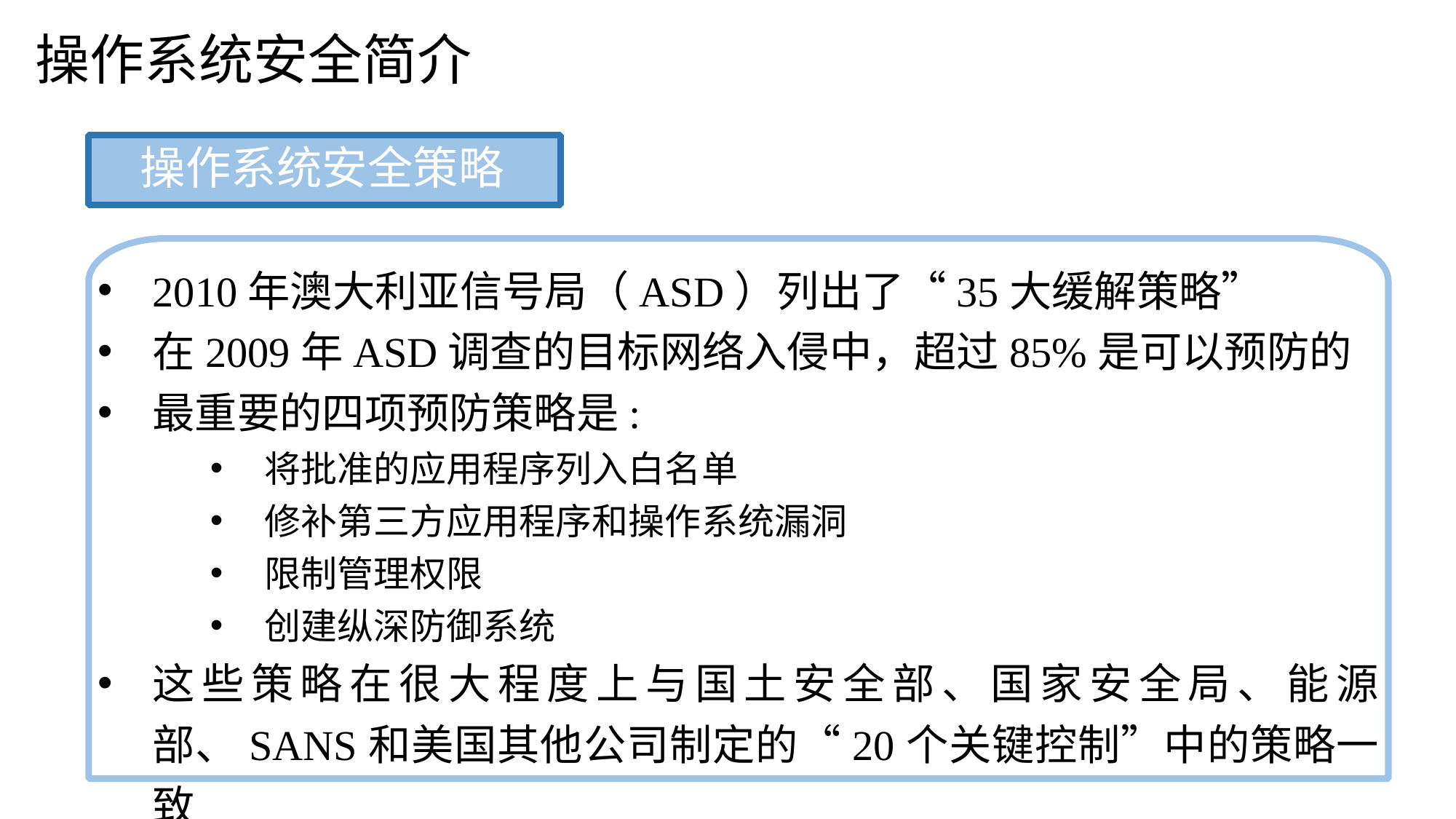

操作系统安全简介

操作系统安全策略
2010年澳大利亚信号局（ASD）列出了“35大缓解策略”
在2009年ASD调查的目标网络入侵中，超过85%是可以预防的
最重要的四项预防策略是:
将批准的应用程序列入白名单
修补第三方应用程序和操作系统漏洞
限制管理权限
创建纵深防御系统
这些策略在很大程度上与国土安全部、国家安全局、能源部、SANS和美国其他公司制定的“20个关键控制”中的策略一致